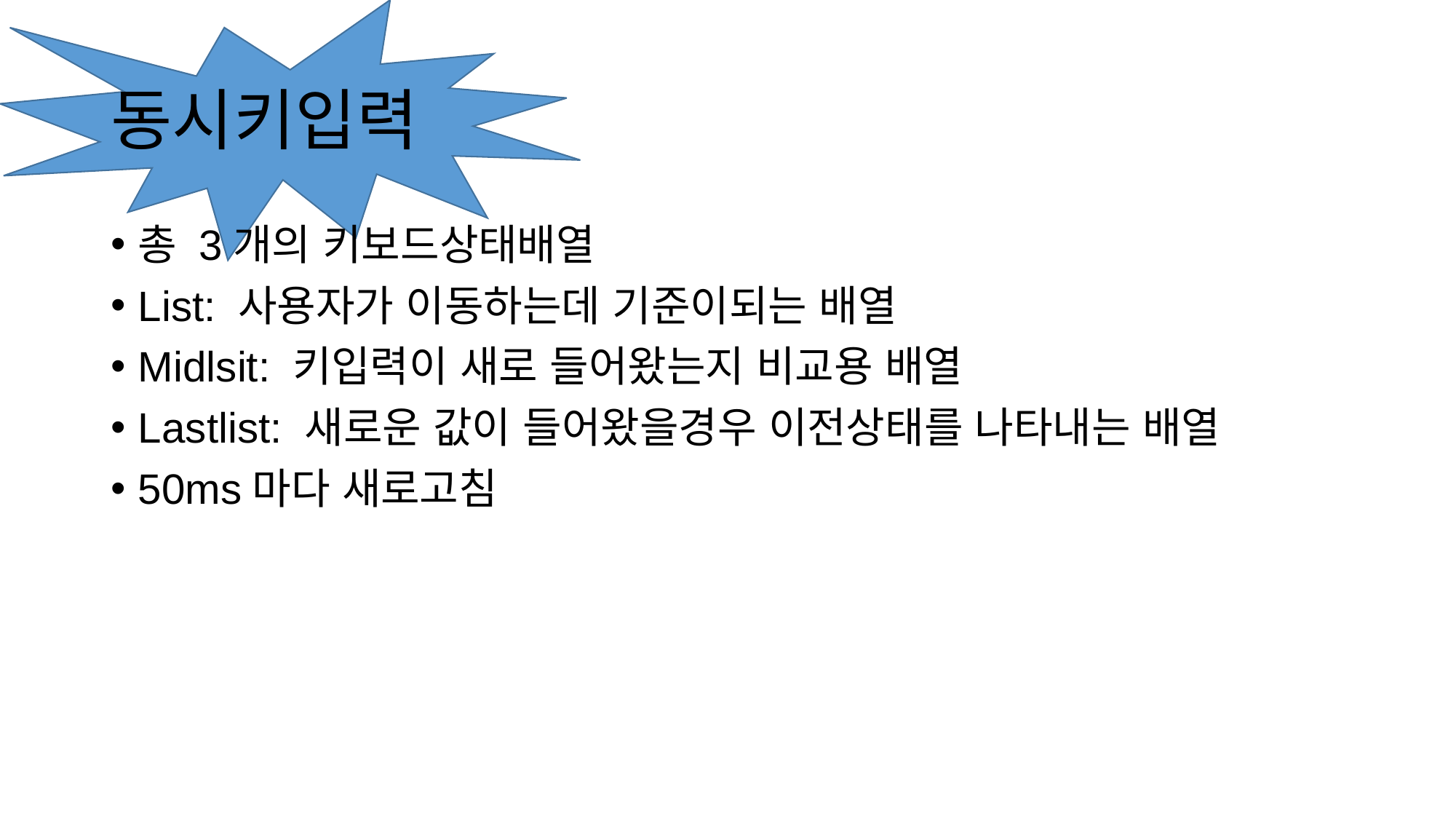

# 동시키입력
총 3개의 키보드상태배열
List: 사용자가 이동하는데 기준이되는 배열
Midlsit: 키입력이 새로 들어왔는지 비교용 배열
Lastlist: 새로운 값이 들어왔을경우 이전상태를 나타내는 배열
50ms마다 새로고침